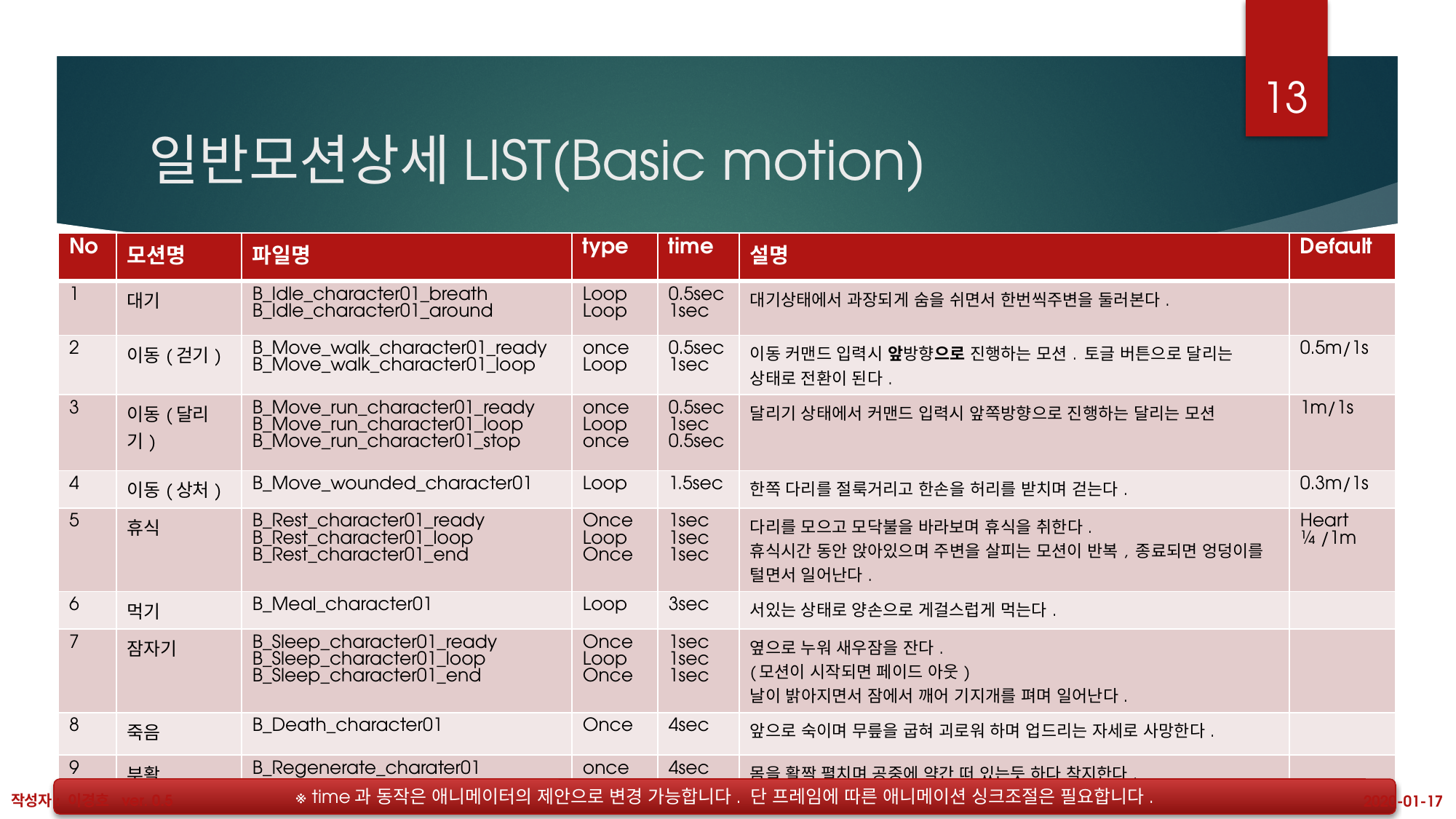

13
# 일반모션상세LIST(Basic motion)
| No | 모션명 | 파일명 | type | time | 설명 | Default |
| --- | --- | --- | --- | --- | --- | --- |
| 1 | 대기 | B\_Idle\_character01\_breath B\_Idle\_character01\_around | Loop Loop | 0.5sec 1sec | 대기상태에서 과장되게 숨을 쉬면서 한번씩주변을 둘러본다. |  |
| 2 | 이동(걷기) | B\_Move\_walk\_character01\_ready B\_Move\_walk\_character01\_loop | once Loop | 0.5sec 1sec | 이동 커맨드 입력시 앞방향으로 진행하는 모션. 토글 버튼으로 달리는 상태로 전환이 된다. | 0.5m/1s |
| 3 | 이동(달리기) | B\_Move\_run\_character01\_ready B\_Move\_run\_character01\_loop B\_Move\_run\_character01\_stop | once Loop once | 0.5sec 1sec 0.5sec | 달리기 상태에서 커맨드 입력시 앞쪽방향으로 진행하는 달리는 모션 | 1m/1s |
| 4 | 이동(상처) | B\_Move\_wounded\_character01 | Loop | 1.5sec | 한쪽 다리를 절룩거리고 한손을 허리를 받치며 걷는다. | 0.3m/1s |
| 5 | 휴식 | B\_Rest\_character01\_ready B\_Rest\_character01\_loop B\_Rest\_character01\_end | Once Loop Once | 1sec 1sec 1sec | 다리를 모으고 모닥불을 바라보며 휴식을 취한다. 휴식시간 동안 앉아있으며 주변을 살피는 모션이 반복, 종료되면 엉덩이를 털면서 일어난다. | Heart ¼ /1m |
| 6 | 먹기 | B\_Meal\_character01 | Loop | 3sec | 서있는 상태로 양손으로 게걸스럽게 먹는다. |  |
| 7 | 잠자기 | B\_Sleep\_character01\_ready B\_Sleep\_character01\_loop B\_Sleep\_character01\_end | Once Loop Once | 1sec 1sec 1sec | 옆으로 누워 새우잠을 잔다. (모션이 시작되면 페이드 아웃) 날이 밝아지면서 잠에서 깨어 기지개를 펴며 일어난다. |  |
| 8 | 죽음 | B\_Death\_character01 | Once | 4sec | 앞으로 숙이며 무릎을 굽혀 괴로워 하며 업드리는 자세로 사망한다. |  |
| 9 | 부활 | B\_Regenerate\_charater01 | once | 4sec | 몸을 활짝 펼치며 공중에 약간 떠 있는듯 하다 착지한다. |  |
※ time과 동작은 애니메이터의 제안으로 변경 가능합니다. 단 프레임에 따른 애니메이션 싱크조절은 필요합니다.
작성자: 이경호  ver. 0.5
2020-01-17